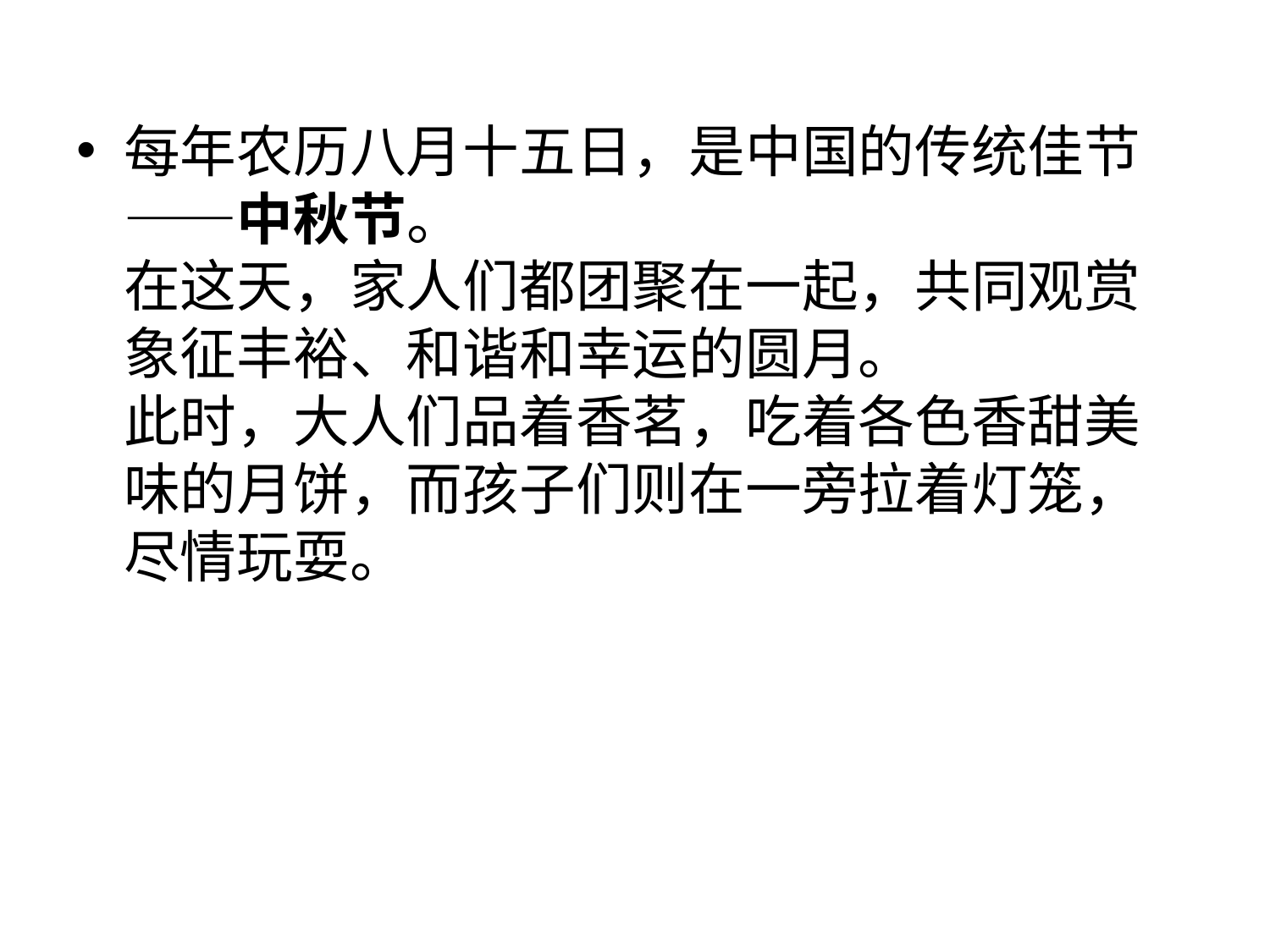

每年农历八月十五日，是中国的传统佳节——中秋节。
在这天，家人们都团聚在一起，共同观赏象征丰裕、和谐和幸运的圆月。
此时，大人们品着香茗，吃着各色香甜美味的月饼，而孩子们则在一旁拉着灯笼，尽情玩耍。